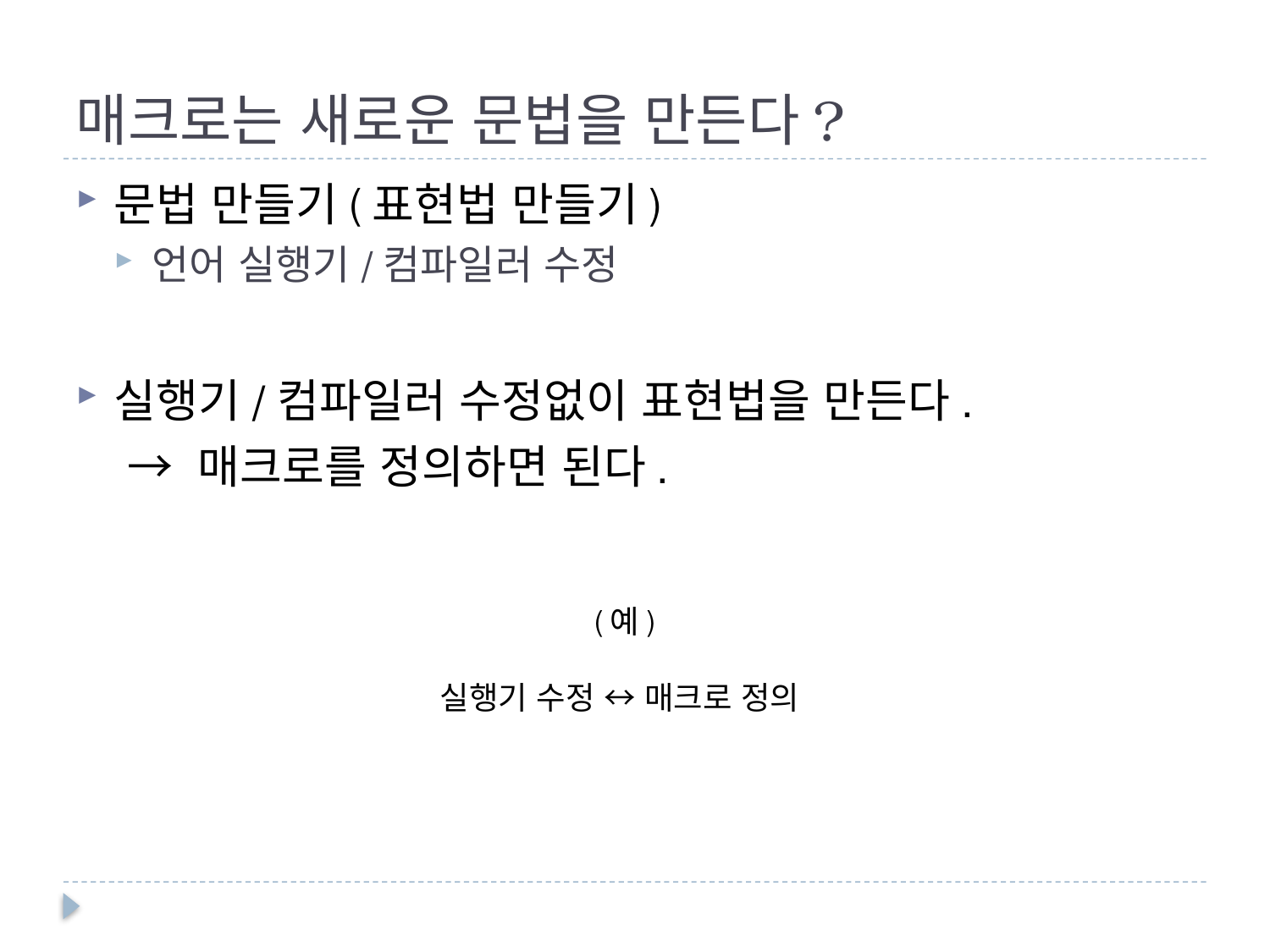

# 매크로는 새로운 문법을 만든다?
문법 만들기(표현법 만들기)
언어 실행기/컴파일러 수정

실행기/컴파일러 수정없이 표현법을 만든다.
    → 매크로를 정의하면 된다.
 (예)

실행기 수정 ↔ 매크로 정의